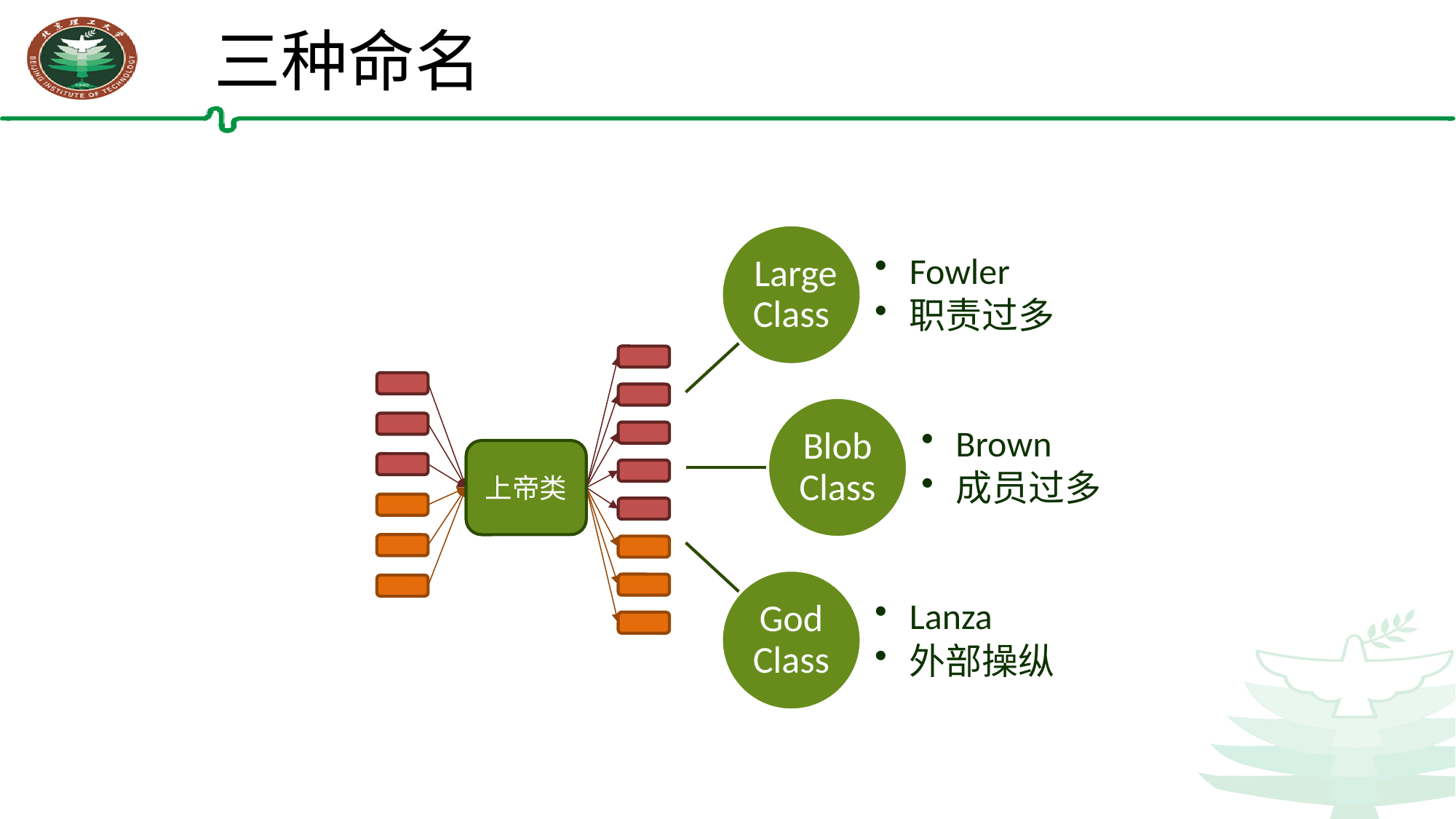

三种命名
 Large Class
Fowler
职责过多

上帝类
Blob Class
Brown
成员过多

God Class
Lanza
外部操纵